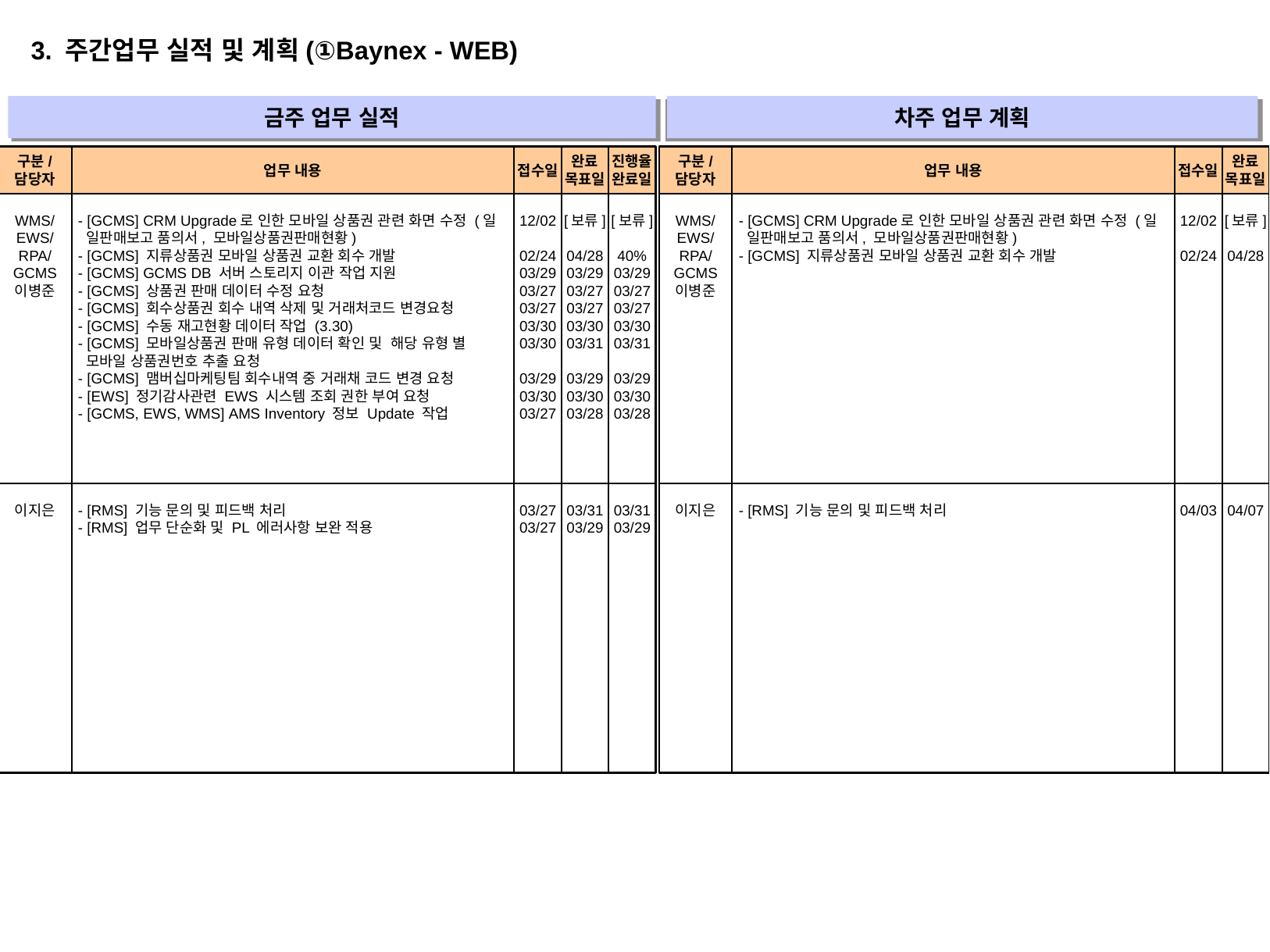

3. 주간업무 실적 및 계획(①Baynex - WEB)
금주 업무 실적
차주 업무 계획
" "
" "
구분/
담당자
업무 내용
접수일
완료
목표일
진행율
완료일
구분/
담당자
업무 내용
접수일
완료
목표일
WMS/
EWS/
RPA/
GCMS
이병준

- [GCMS] CRM Upgrade로 인한 모바일 상품권 관련 화면 수정 (일
  일판매보고 품의서, 모바일상품권판매현황)
- [GCMS] 지류상품권 모바일 상품권 교환 회수 개발
- [GCMS] GCMS DB 서버 스토리지 이관 작업 지원
- [GCMS] 상품권 판매 데이터 수정 요청
- [GCMS] 회수상품권 회수 내역 삭제 및 거래처코드 변경요청
- [GCMS] 수동 재고현황 데이터 작업 (3.30)
- [GCMS] 모바일상품권 판매 유형 데이터 확인 및  해당 유형 별
  모바일 상품권번호 추출 요청
- [GCMS] 맴버십마케팅팀 회수내역 중 거래채 코드 변경 요청
- [EWS] 정기감사관련 EWS 시스템 조회 권한 부여 요청
- [GCMS, EWS, WMS] AMS Inventory 정보 Update 작업
12/02
02/24
03/29
03/27
03/27
03/30
03/30
03/29
03/30
03/27
[보류]
04/28
03/29
03/27
03/27
03/30
03/31
03/29
03/30
03/28
[보류]
40%
03/29
03/27
03/27
03/30
03/31
03/29
03/30
03/28
WMS/
EWS/
RPA/
GCMS
이병준

- [GCMS] CRM Upgrade로 인한 모바일 상품권 관련 화면 수정 (일
  일판매보고 품의서, 모바일상품권판매현황)
- [GCMS] 지류상품권 모바일 상품권 교환 회수 개발
12/02
02/24
[보류]
04/28
이지은

- [RMS] 기능 문의 및 피드백 처리
- [RMS] 업무 단순화 및 PL 에러사항 보완 적용
03/27
03/27
03/31
03/29
03/31
03/29
이지은

- [RMS] 기능 문의 및 피드백 처리
04/03
04/07